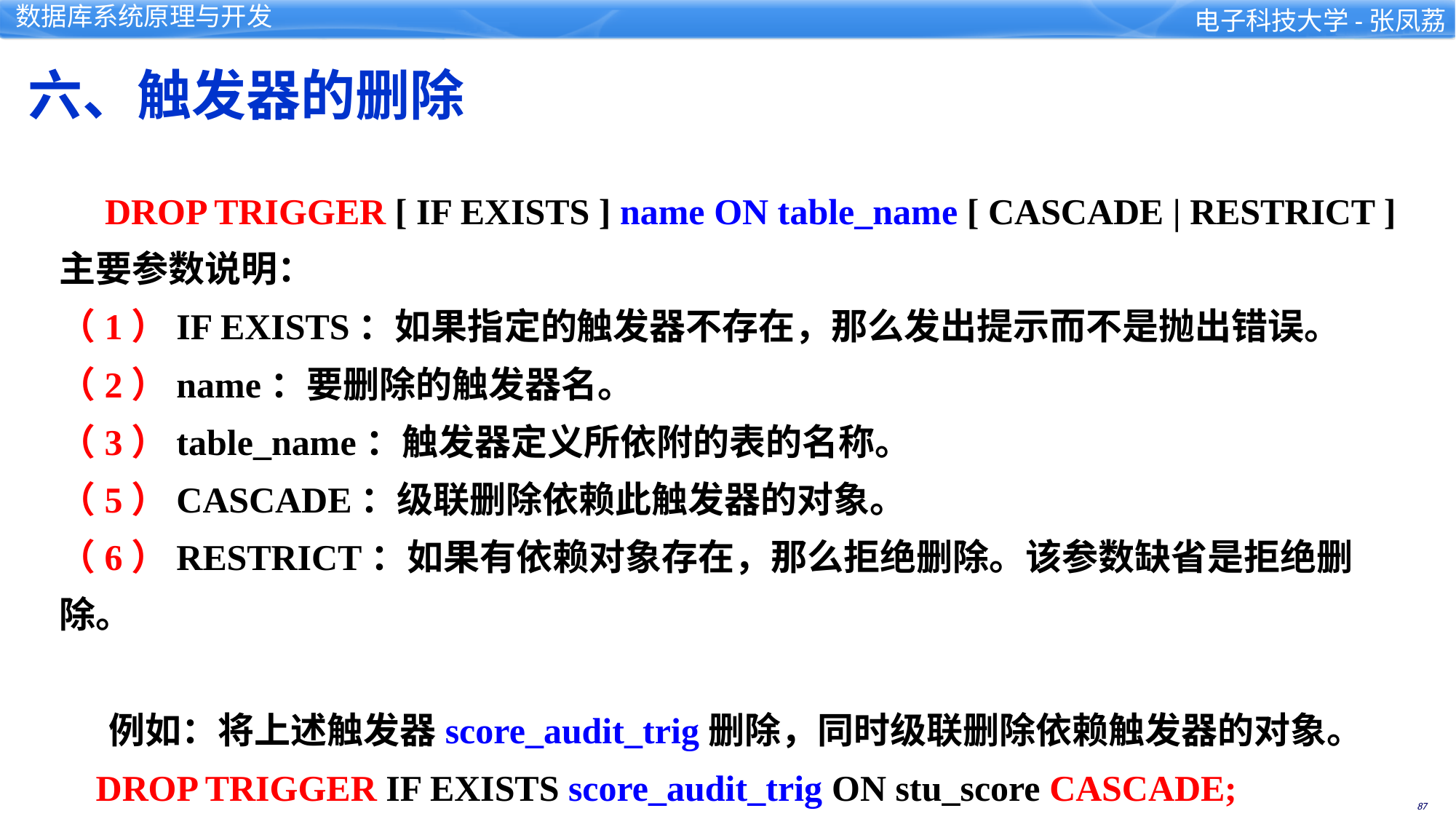

六、触发器的删除
     DROP TRIGGER [ IF EXISTS ] name ON table_name [ CASCADE | RESTRICT ]
主要参数说明：
（1）IF EXISTS：如果指定的触发器不存在，那么发出提示而不是抛出错误。
（2）name：要删除的触发器名。
（3）table_name：触发器定义所依附的表的名称。
（5）CASCADE：级联删除依赖此触发器的对象。
（6）RESTRICT：如果有依赖对象存在，那么拒绝删除。该参数缺省是拒绝删除。

     例如：将上述触发器score_audit_trig删除，同时级联删除依赖触发器的对象。
    DROP TRIGGER IF EXISTS score_audit_trig ON stu_score CASCADE;